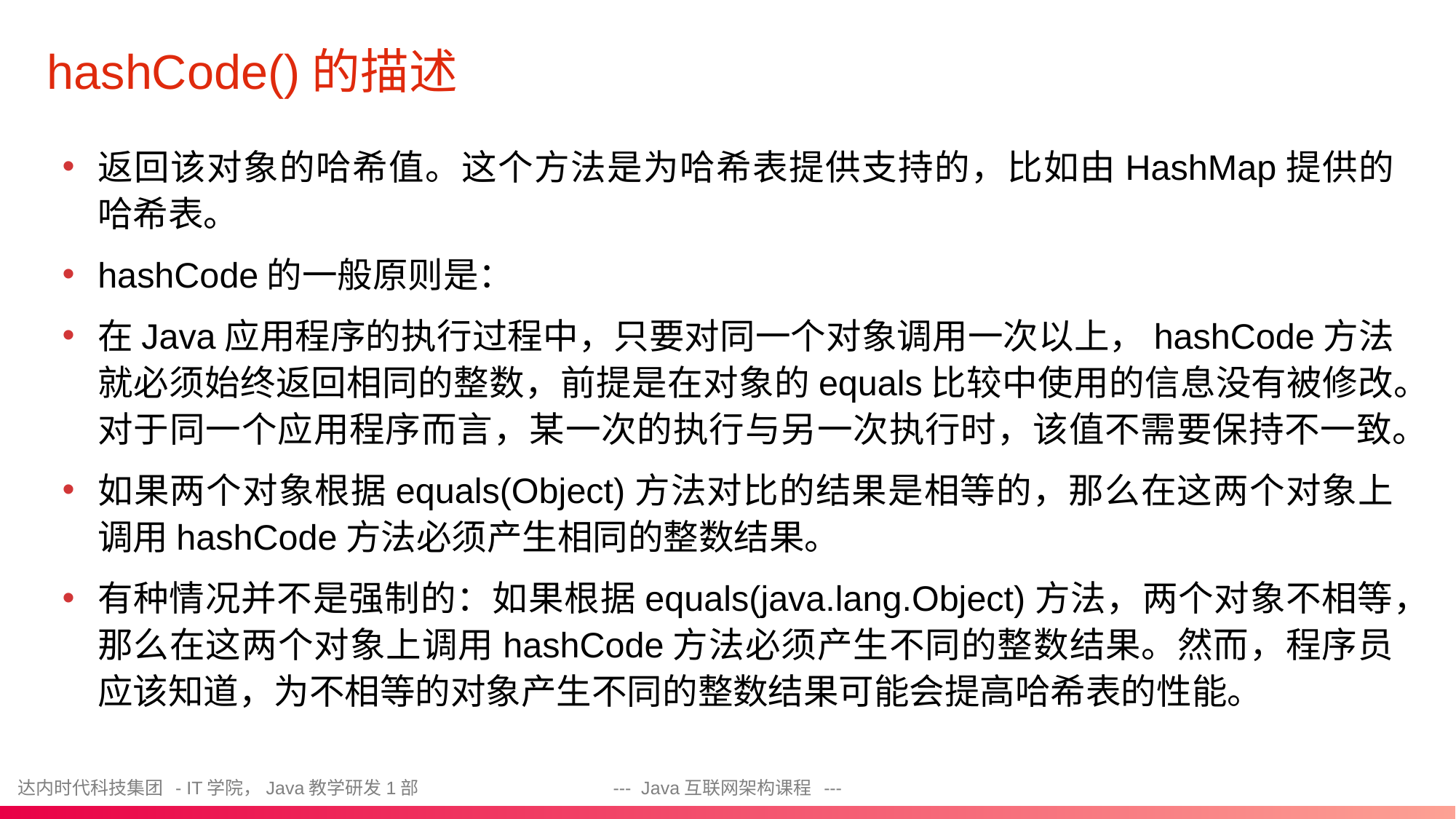

# hashCode()的描述
返回该对象的哈希值。这个方法是为哈希表提供支持的，比如由HashMap提供的哈希表。
hashCode的一般原则是：
在Java应用程序的执行过程中，只要对同一个对象调用一次以上，hashCode方法就必须始终返回相同的整数，前提是在对象的equals比较中使用的信息没有被修改。对于同一个应用程序而言，某一次的执行与另一次执行时，该值不需要保持不一致。
如果两个对象根据equals(Object)方法对比的结果是相等的，那么在这两个对象上调用hashCode方法必须产生相同的整数结果。
有种情况并不是强制的：如果根据equals(java.lang.Object)方法，两个对象不相等，那么在这两个对象上调用hashCode方法必须产生不同的整数结果。然而，程序员应该知道，为不相等的对象产生不同的整数结果可能会提高哈希表的性能。